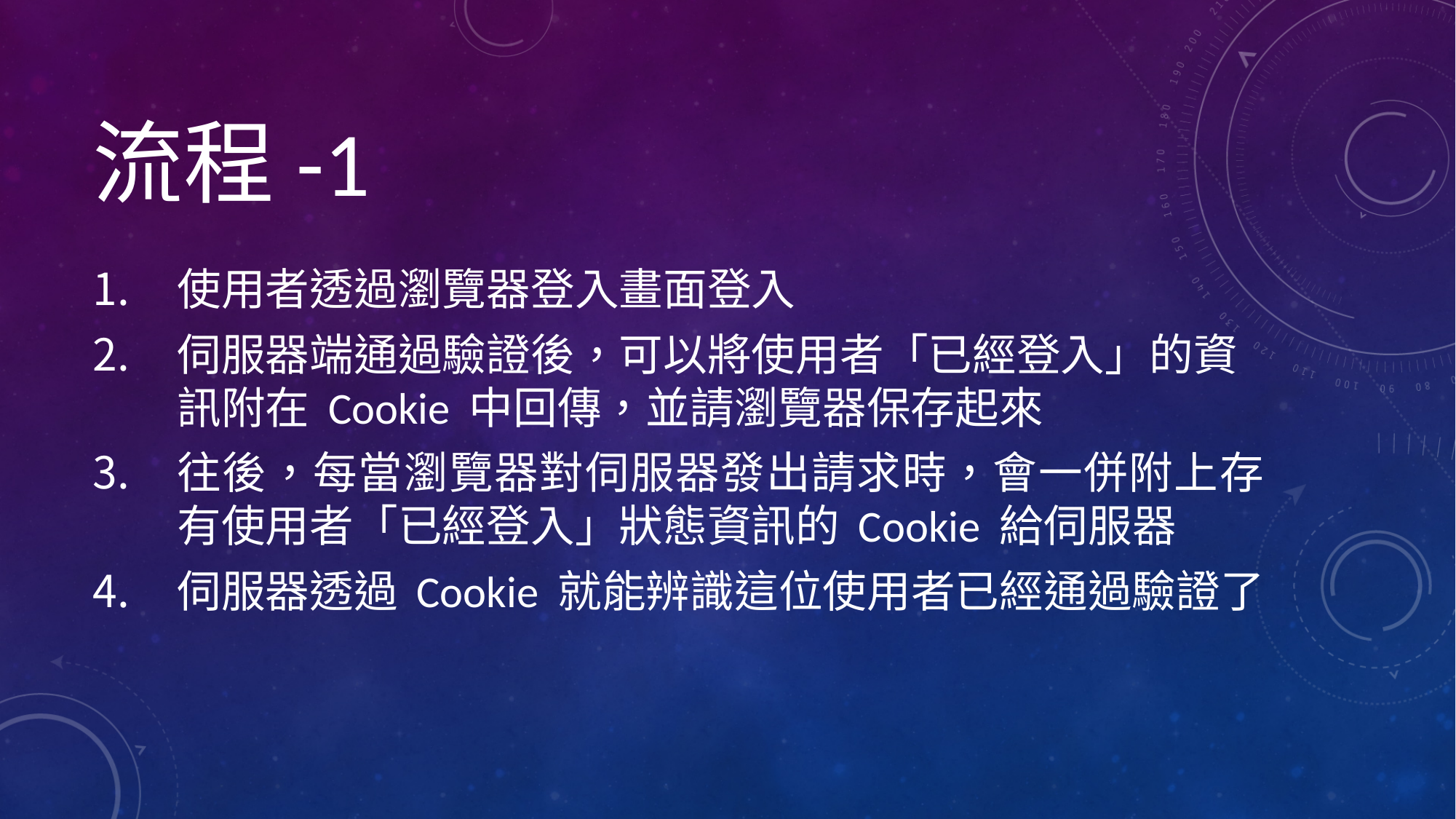

# 流程-1
使用者透過瀏覽器登入畫面登入
伺服器端通過驗證後，可以將使用者「已經登入」的資訊附在 Cookie 中回傳，並請瀏覽器保存起來
往後，每當瀏覽器對伺服器發出請求時，會一併附上存有使用者「已經登入」狀態資訊的 Cookie 給伺服器
伺服器透過 Cookie 就能辨識這位使用者已經通過驗證了